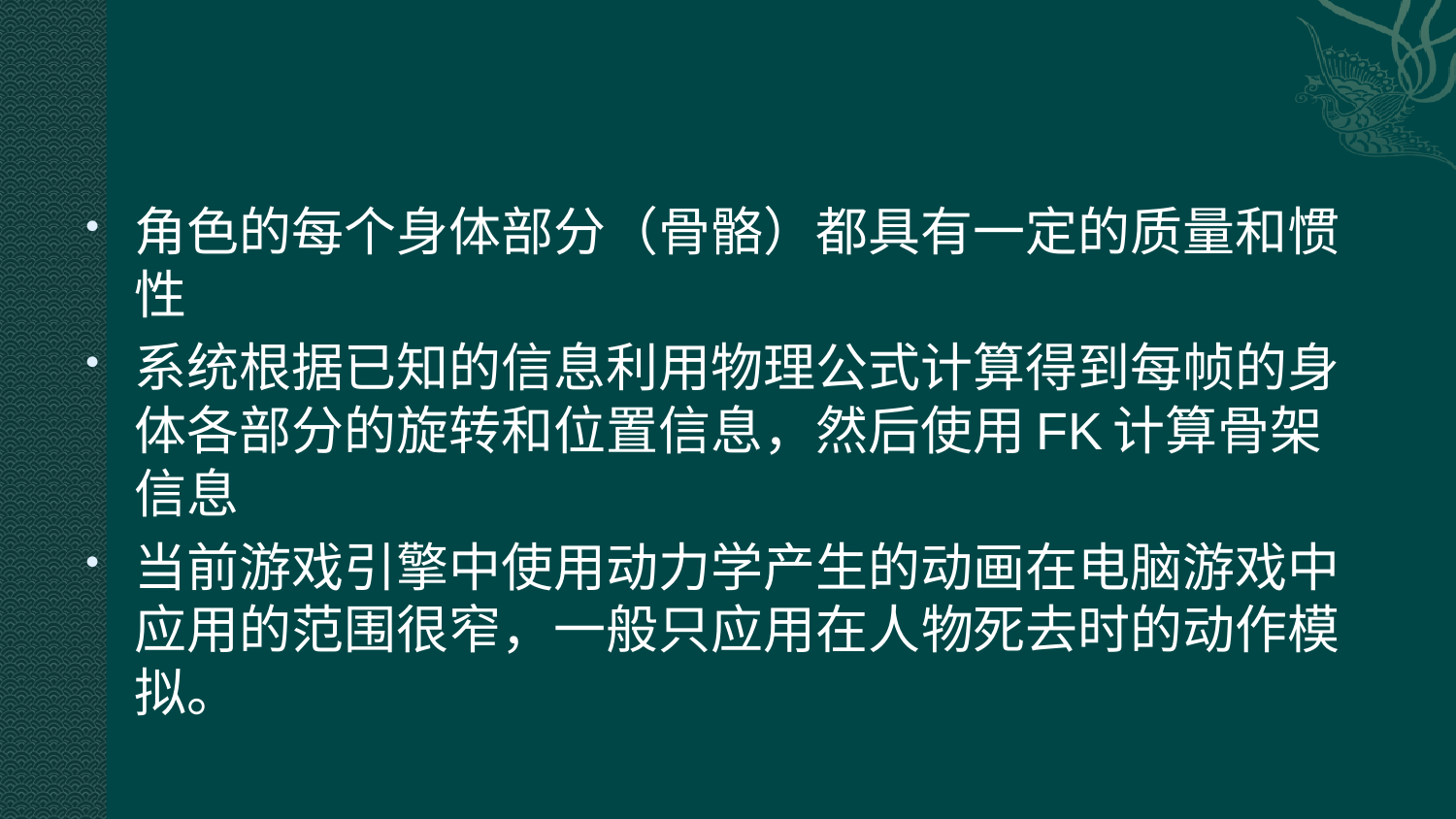

#
角色的每个身体部分（骨骼）都具有一定的质量和惯性
系统根据已知的信息利用物理公式计算得到每帧的身体各部分的旋转和位置信息，然后使用FK计算骨架信息
当前游戏引擎中使用动力学产生的动画在电脑游戏中应用的范围很窄，一般只应用在人物死去时的动作模拟。